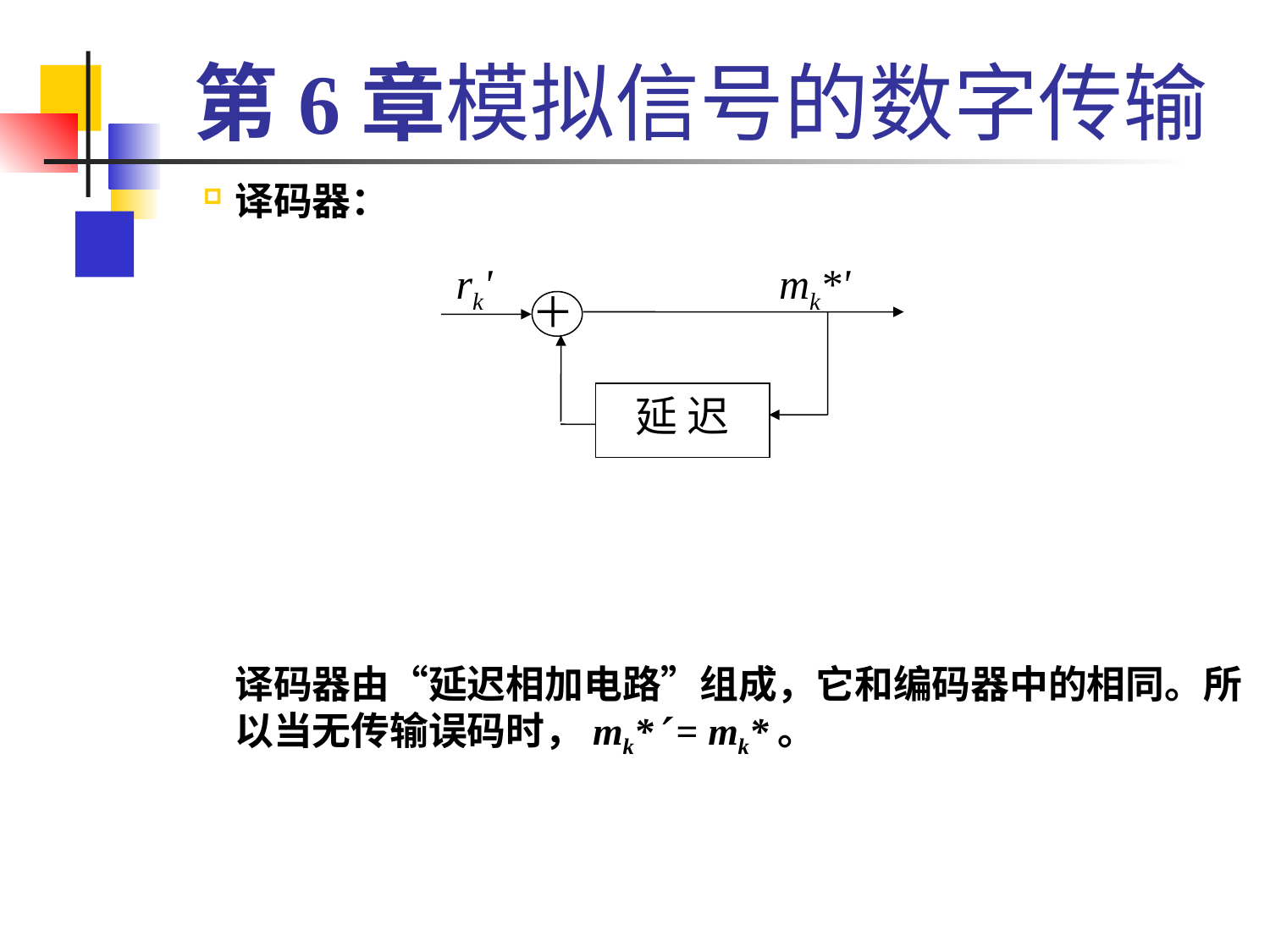

# 第6章模拟信号的数字传输
译码器：

	译码器由“延迟相加电路”组成，它和编码器中的相同。所以当无传输误码时，mk*′ = mk*。
rk'
mk*'
＋

延 迟

81